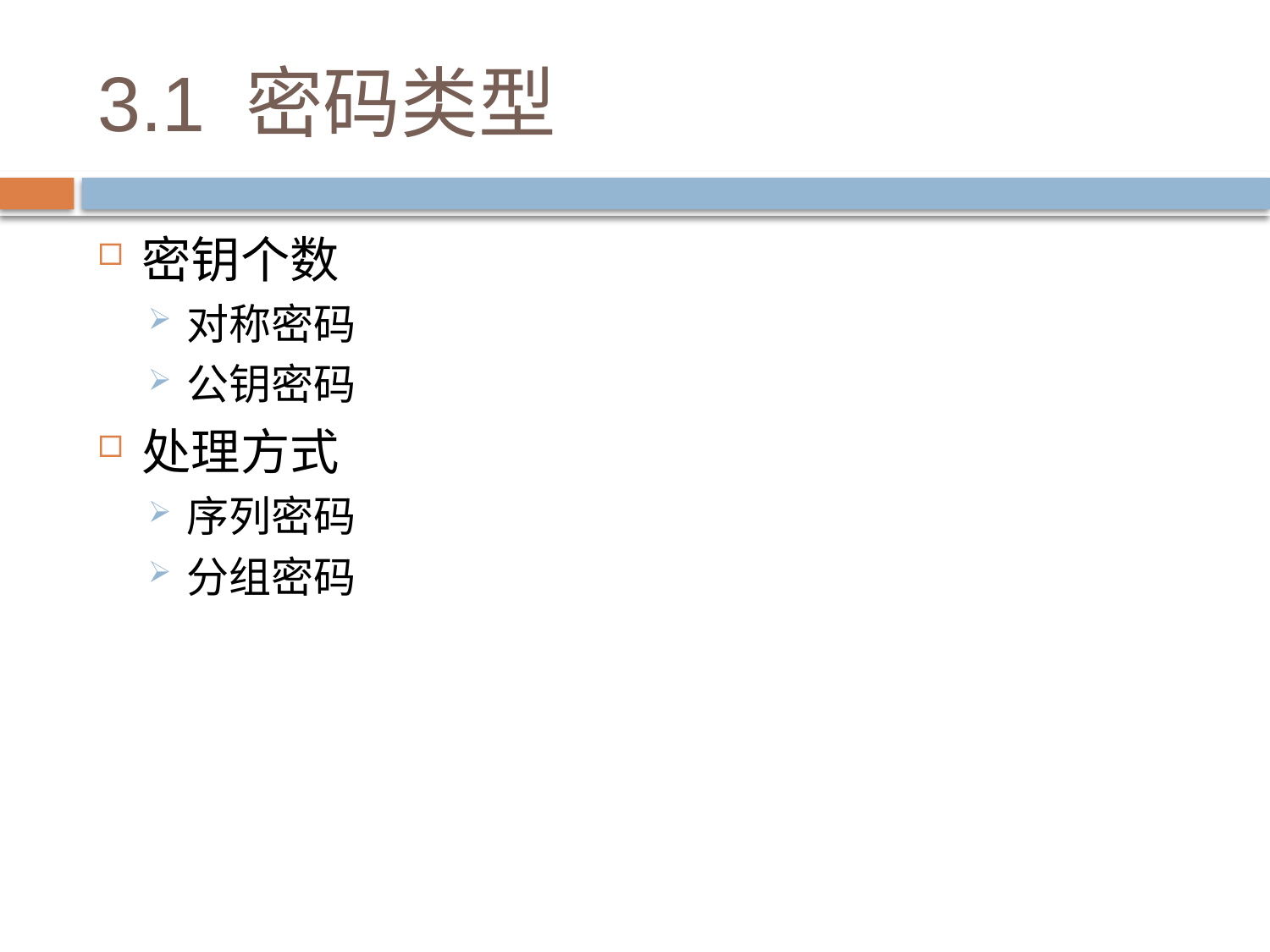

# 3.1 密码类型
密钥个数
对称密码
公钥密码
处理方式
序列密码
分组密码